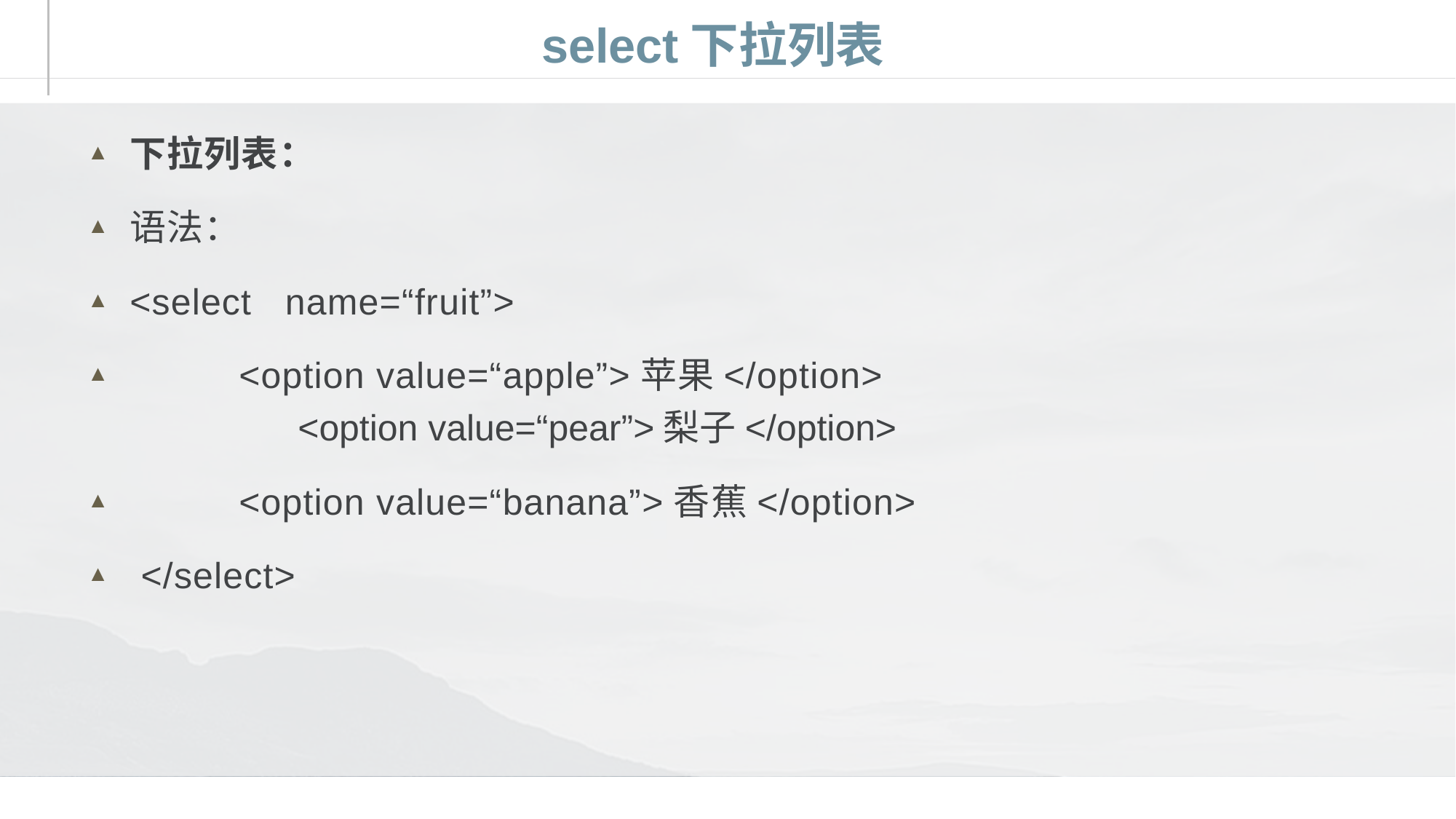

# select下拉列表
下拉列表：
语法：
<select   name=“fruit”>
 	<option value=“apple”>苹果</option>
	<option value=“pear”>梨子</option>
 	<option value=“banana”>香蕉</option>
 </select>